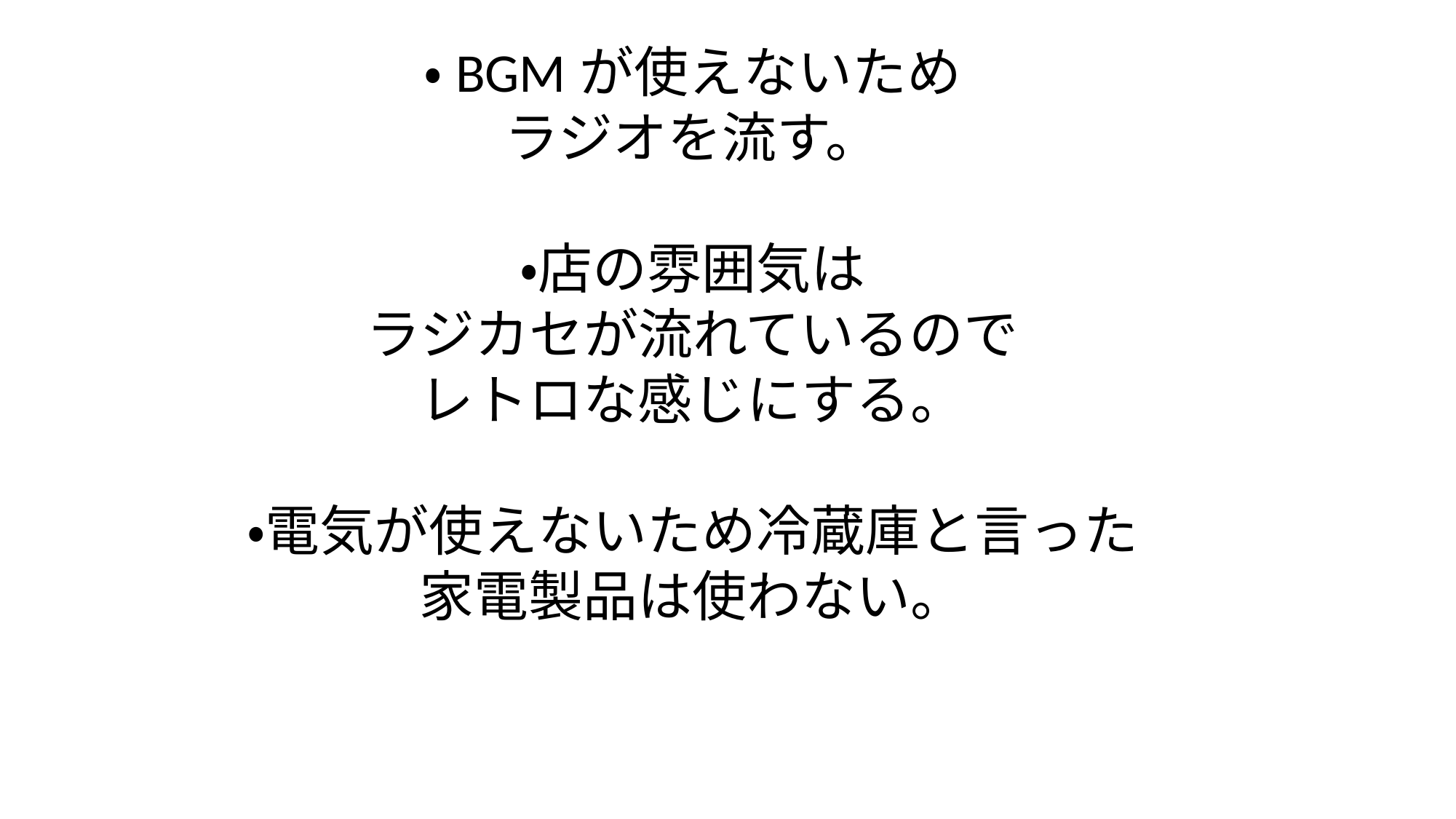

・BGMが使えないため
ラジオを流す。

・店の雰囲気は
ラジカセが流れているので
レトロな感じにする。

・電気が使えないため冷蔵庫と言った
家電製品は使わない。